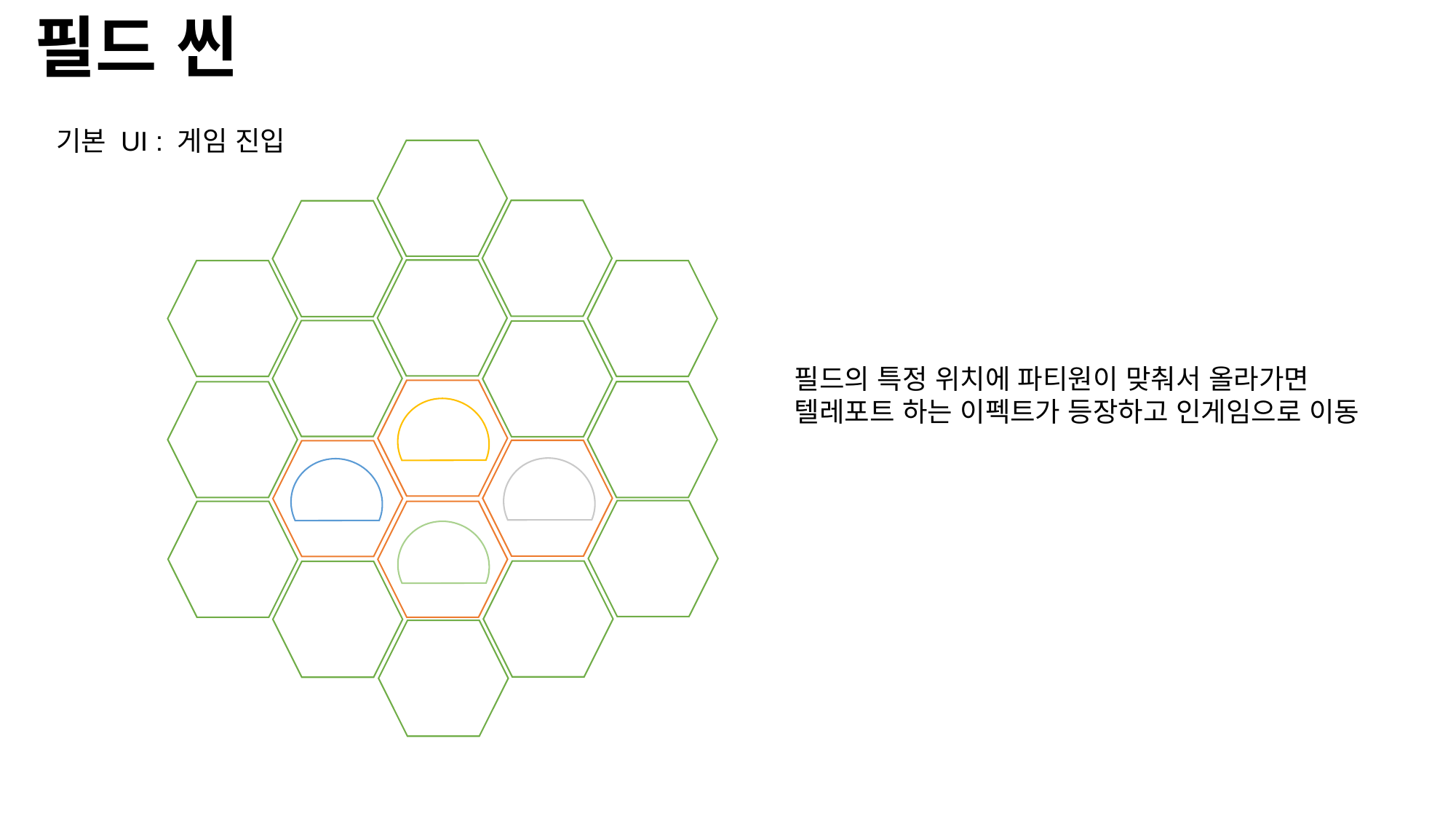

필드 씬
기본 UI : 게임 진입

필드의 특정 위치에 파티원이 맞춰서 올라가면
텔레포트 하는 이펙트가 등장하고 인게임으로 이동